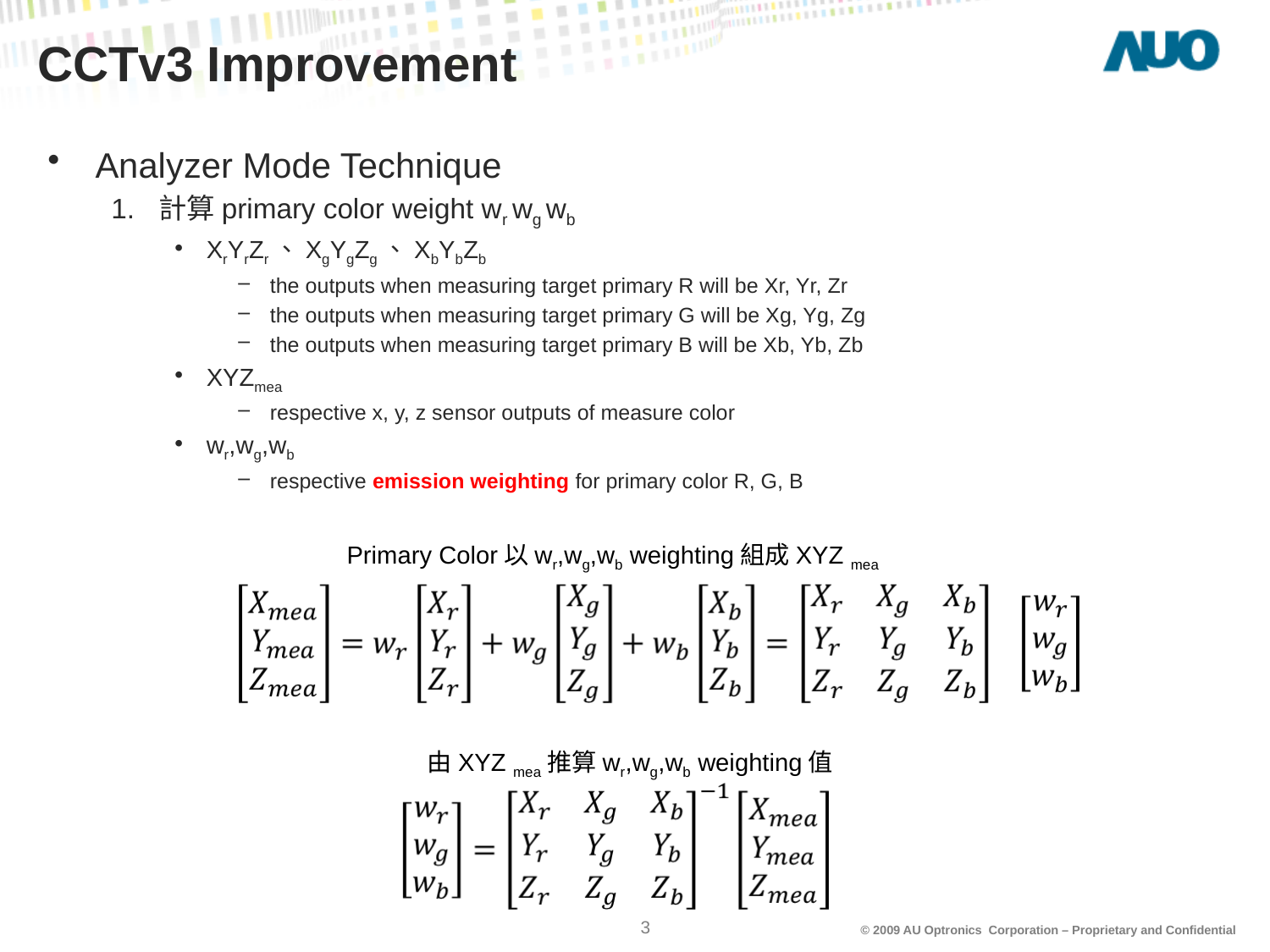

# CCTv3 Improvement
Analyzer Mode Technique
計算primary color weight wr wg wb
XrYrZr、XgYgZg、XbYbZb
the outputs when measuring target primary R will be Xr, Yr, Zr
the outputs when measuring target primary G will be Xg, Yg, Zg
the outputs when measuring target primary B will be Xb, Yb, Zb
XYZmea
respective x, y, z sensor outputs of measure color
wr,wg,wb
respective emission weighting for primary color R, G, B

Primary Color以wr,wg,wb weighting組成XYZ mea

由XYZ mea推算wr,wg,wb weighting值